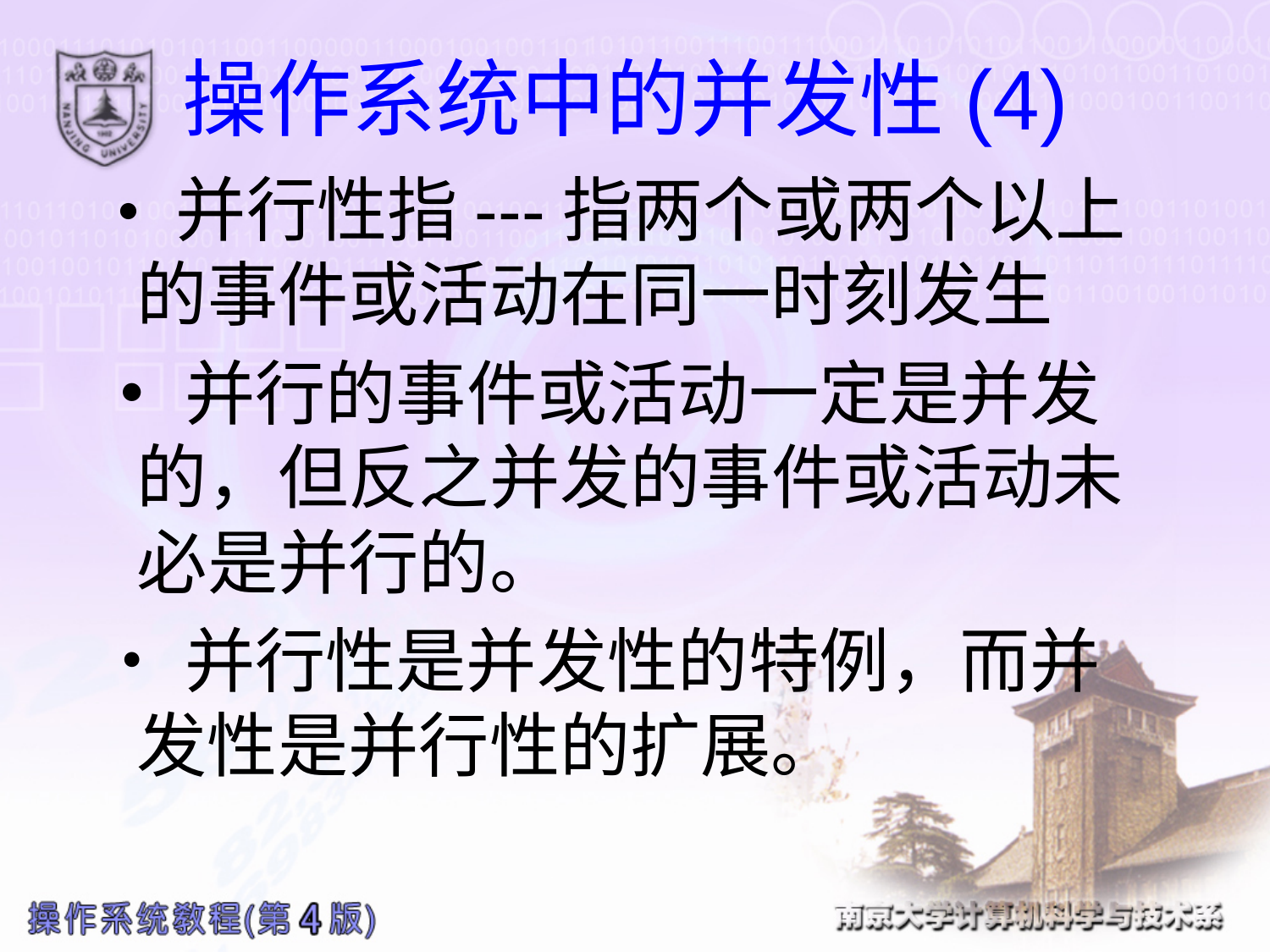

# 操作系统中的并发性(4)
•并行性指---指两个或两个以上的事件或活动在同一时刻发生
•并行的事件或活动一定是并发的，但反之并发的事件或活动未必是并行的。
•并行性是并发性的特例，而并发性是并行性的扩展。